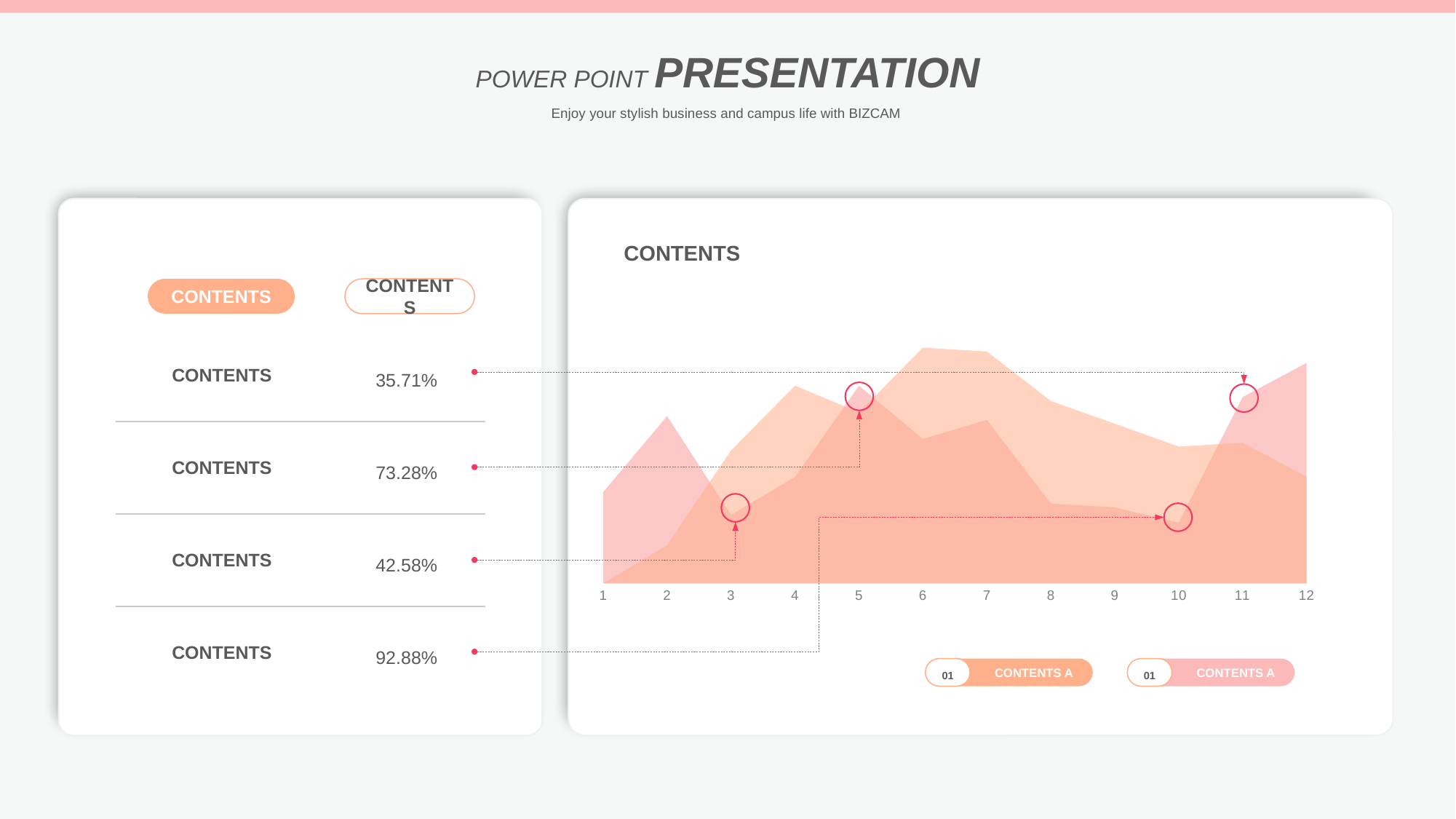

POWER POINT PRESENTATION
Enjoy your stylish business and campus life with BIZCAM

CONTENTS
CONTENTS
CONTENTS

### Chart

| Category | 계열 1 | 계열 2 |
|---|---|---|
| 1 | 0.0 | 2.4 |
| 2 | 1.0 | 4.4 |
| 3 | 3.5 | 1.8 |
| 4 | 5.2 | 2.8 |
| 5 | 4.5 | 5.2 |
| 6 | 6.2 | 3.8 |
| 7 | 6.1 | 4.3 |
| 8 | 4.8 | 2.1 |
| 9 | 4.2 | 2.0 |
| 10 | 3.6 | 1.6 |
| 11 | 3.7 | 4.9 |
| 12 | 2.8 | 5.8 |
| CONTENTS | 35.71% |
| --- | --- |
| CONTENTS | 73.28% |
| CONTENTS | 42.58% |
| CONTENTS | 92.88% |

01
CONTENTS A
01
CONTENTS A